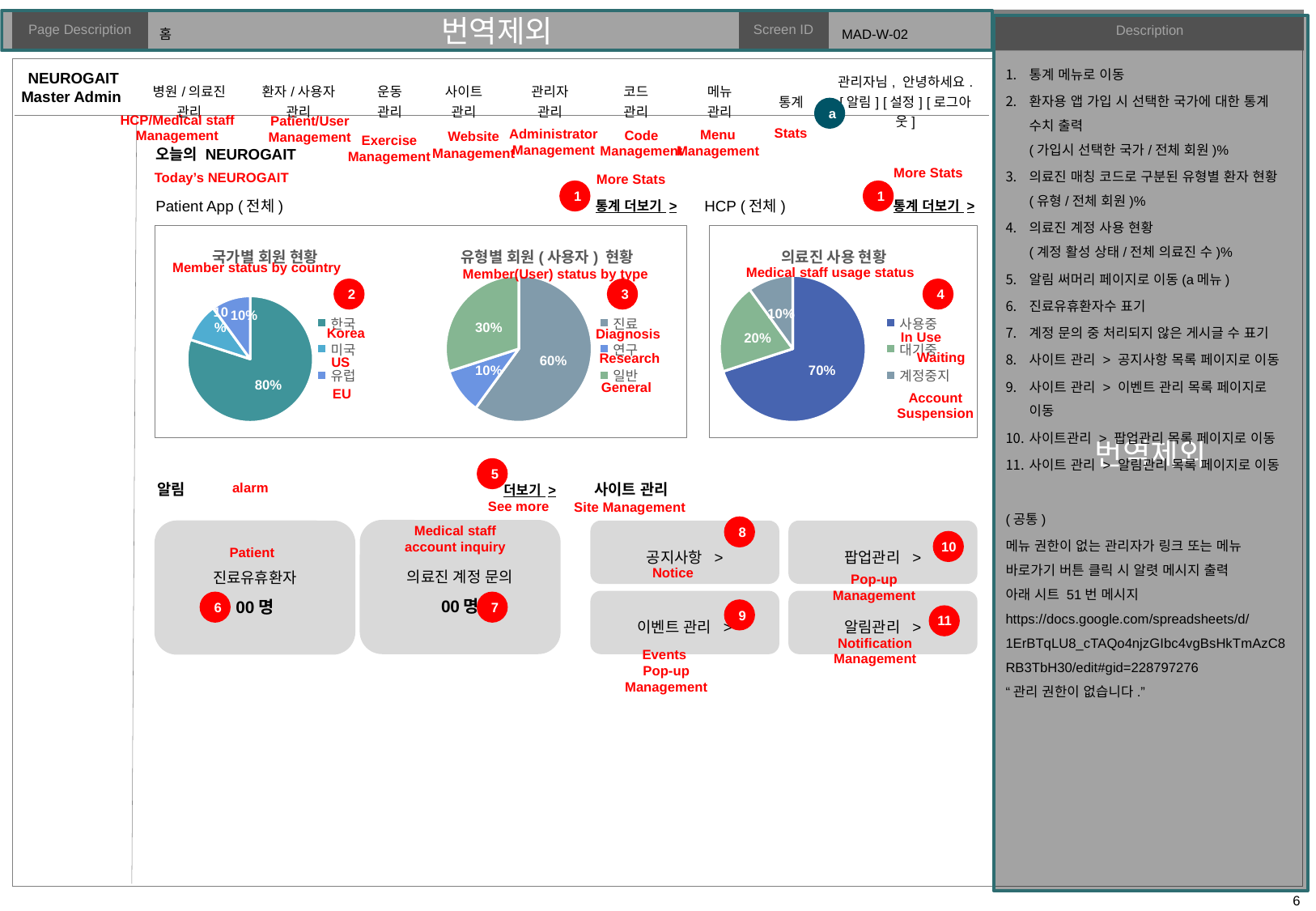

# 홈
MAD-W-02
통계 메뉴로 이동
환자용 앱 가입 시 선택한 국가에 대한 통계 수치 출력
(가입시 선택한 국가/전체 회원)%
의료진 매칭 코드로 구분된 유형별 환자 현황
(유형/전체 회원)%
의료진 계정 사용 현황
(계정 활성 상태/전체 의료진 수)%
알림 써머리 페이지로 이동(a메뉴)
진료유휴환자수 표기
계정 문의 중 처리되지 않은 게시글 수 표기
사이트 관리 > 공지사항 목록 페이지로 이동
사이트 관리 > 이벤트 관리 목록 페이지로 이동
사이트관리 > 팝업관리 목록 페이지로 이동
사이트 관리 > 알림관리 목록 페이지로 이동

(공통)
메뉴 권한이 없는 관리자가 링크 또는 메뉴 바로가기 버튼 클릭 시 알렷 메시지 출력
아래 시트 51번 메시지
https://docs.google.com/spreadsheets/d/1ErBTqLU8_cTAQo4njzGIbc4vgBsHkTmAzC8RB3TbH30/edit#gid=228797276
“관리 권한이 없습니다.”
a
HCP/Medical staff
Management
Patient/User
Management
Stats
Administrator
Management
Menu
Management
Code
Management
Website
Management
Exercise
Management
오늘의 NEUROGAIT
More Stats
Today’s NEUROGAIT
More Stats
1
1
Patient App (전체)
HCP (전체)
통계 더보기 >
통계 더보기 >

### Chart: 국가별 회원 현황

| Category | 회원 현황 |
|---|---|
| 한국 | 0.8 |
| 미국 | 0.1 |
| 유럽 | 0.1 |

### Chart: 유형별 회원(사용자) 현황

| Category | 회원 현황 |
|---|---|
| 진료 | 0.6 |
| 연구 | 0.1 |
| 일반 | 0.3 |

### Chart: 의료진 사용 현황

| Category | 회원 현황 |
|---|---|
| 사용중 | 0.7 |
| 대기중 | 0.2 |
| 계정중지 | 0.1 |
Member status by country
Medical staff usage status
Member(User) status by type
2
3
4
Korea
Diagnosis
In Use
Waiting
Research
US
General
EU
Account Suspension
5
알림
사이트 관리
더보기 >
alarm
See more
Site Management
8
의료진 계정 문의
00명
진료유휴환자
00명
공지사항  >
팝업관리  >
Medical staff account inquiry

10
Patient
Notice
Pop-up Management
이벤트 관리  >
알림관리  >
6
7
9

11
Notification Management
Events
Pop-up Management